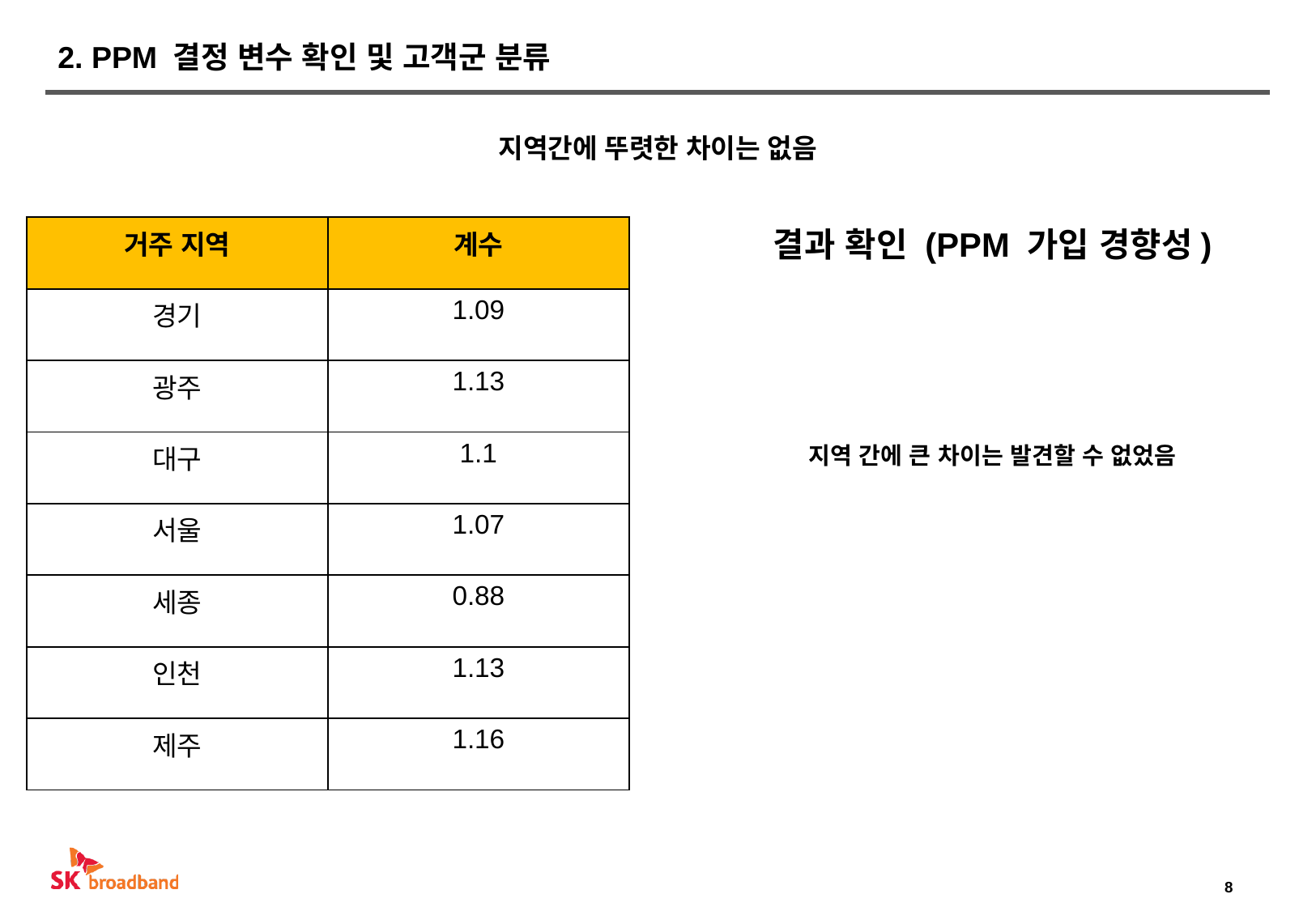

# 2. PPM 결정 변수 확인 및 고객군 분류
지역간에 뚜렷한 차이는 없음
결과 확인 (PPM 가입 경향성)
| 거주 지역 | 계수 |
| --- | --- |
| 경기 | 1.09 |
| 광주 | 1.13 |
| 대구 | 1.1 |
| 서울 | 1.07 |
| 세종 | 0.88 |
| 인천 | 1.13 |
| 제주 | 1.16 |
지역 간에 큰 차이는 발견할 수 없었음